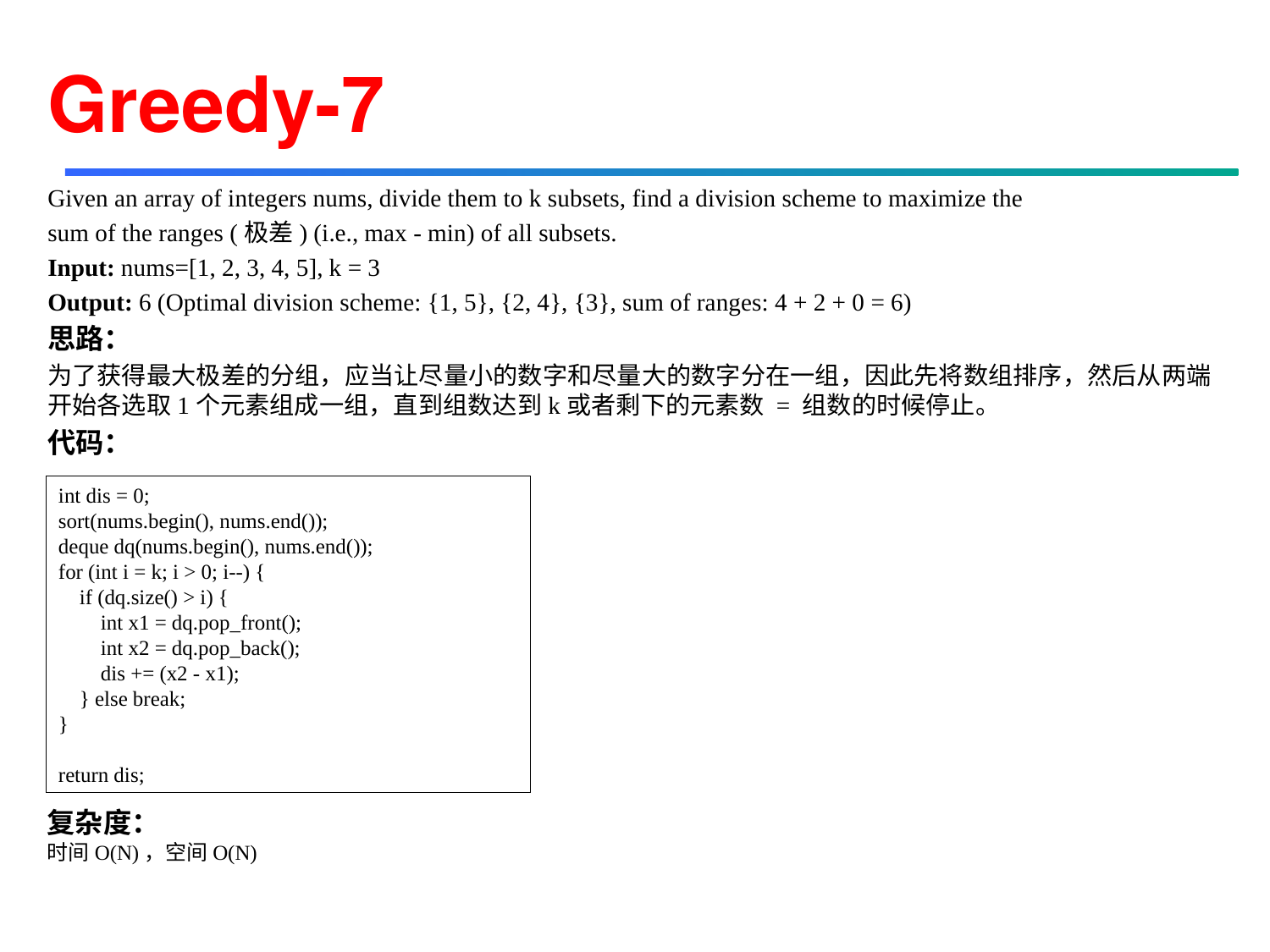

# Greedy-7
Given an array of integers nums, divide them to k subsets, find a division scheme to maximize the
sum of the ranges (极差) (i.e., max - min) of all subsets.
Input: nums=[1, 2, 3, 4, 5], k = 3
Output: 6 (Optimal division scheme: {1, 5}, {2, 4}, {3}, sum of ranges: 4 + 2 + 0 = 6)
思路：
为了获得最大极差的分组，应当让尽量小的数字和尽量大的数字分在一组，因此先将数组排序，然后从两端开始各选取1个元素组成一组，直到组数达到k或者剩下的元素数 = 组数的时候停止。
代码：

int dis = 0;
sort(nums.begin(), nums.end());
deque dq(nums.begin(), nums.end());
for (int i = k; i > 0; i--) {
    if (dq.size() > i) {
        int x1 = dq.pop_front();
        int x2 = dq.pop_back();
        dis += (x2 - x1);
    } else break;
}

return dis;
复杂度：
时间O(N)，空间O(N)